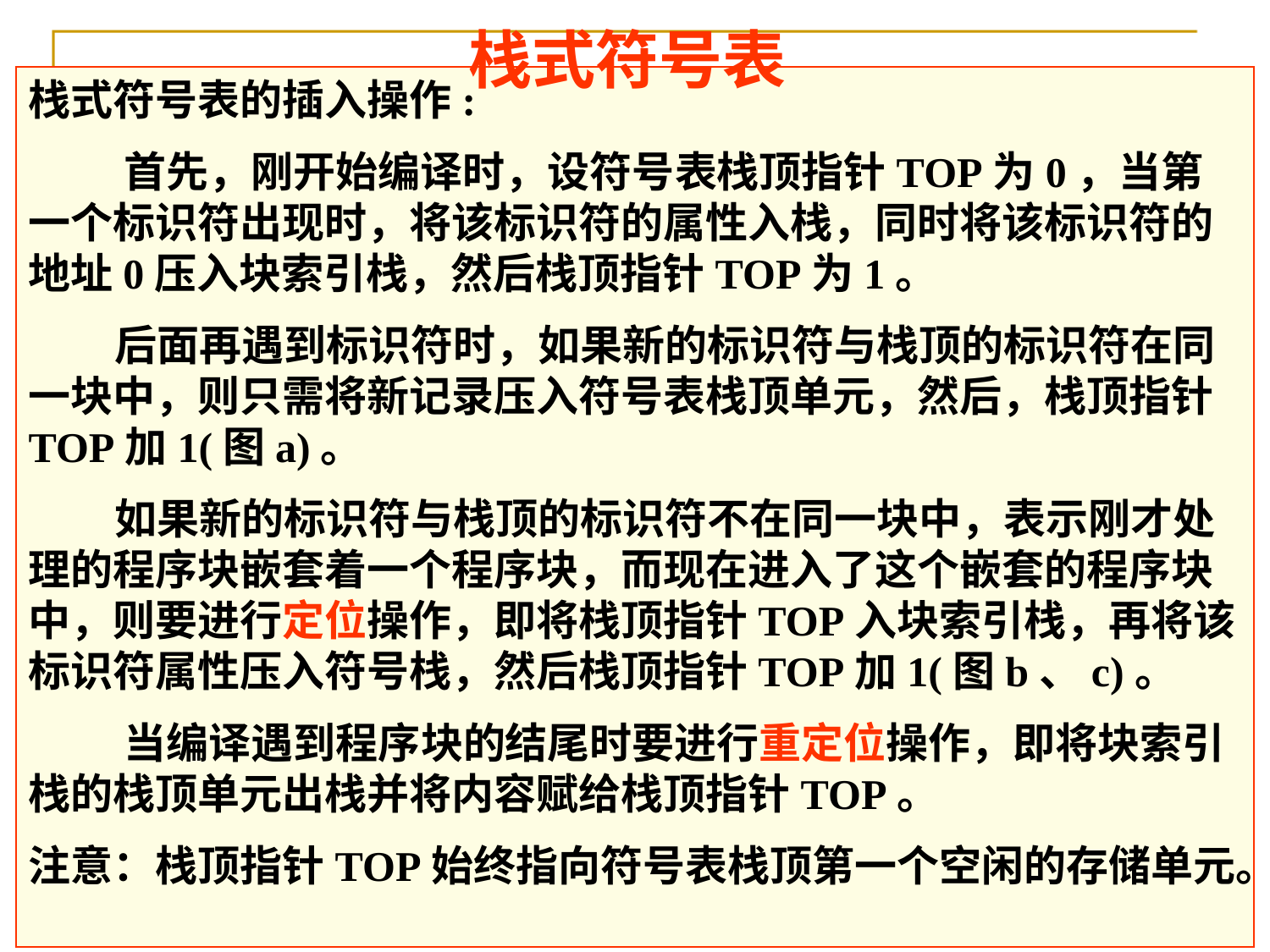

# 栈式符号表
栈式符号表的插入操作:
         首先，刚开始编译时，设符号表栈顶指针TOP为0，当第一个标识符出现时，将该标识符的属性入栈，同时将该标识符的地址0压入块索引栈，然后栈顶指针TOP为1。
        后面再遇到标识符时，如果新的标识符与栈顶的标识符在同一块中，则只需将新记录压入符号表栈顶单元，然后，栈顶指针TOP加1(图a)。
        如果新的标识符与栈顶的标识符不在同一块中，表示刚才处理的程序块嵌套着一个程序块，而现在进入了这个嵌套的程序块中，则要进行定位操作，即将栈顶指针TOP入块索引栈，再将该标识符属性压入符号栈，然后栈顶指针TOP加1(图b、c)。
         当编译遇到程序块的结尾时要进行重定位操作，即将块索引栈的栈顶单元出栈并将内容赋给栈顶指针TOP。
注意：栈顶指针TOP始终指向符号表栈顶第一个空闲的存储单元。